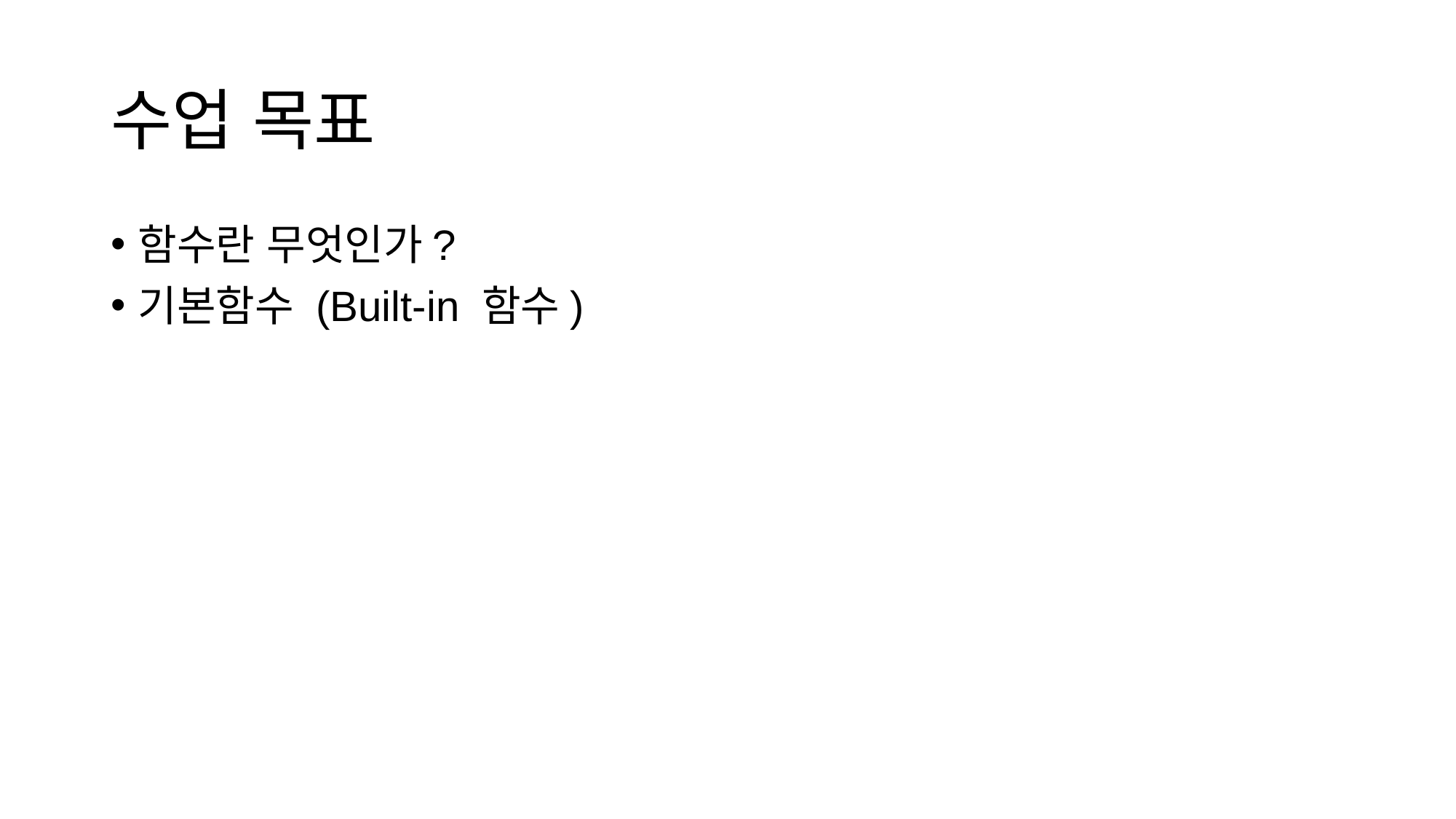

# 수업 목표
함수란 무엇인가?
기본함수 (Built-in 함수)